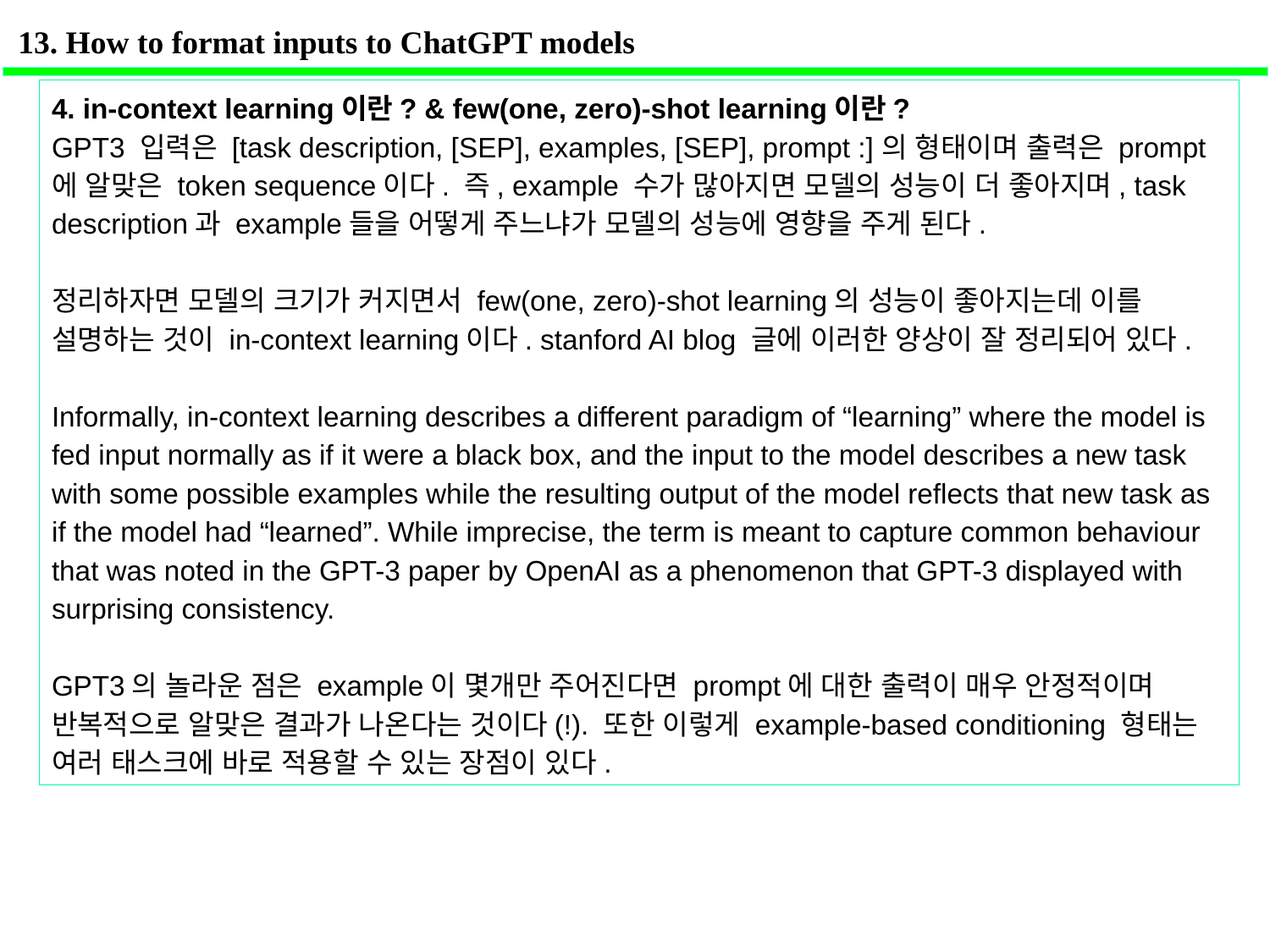

13. How to format inputs to ChatGPT models

4. in-context learning이란? & few(one, zero)-shot learning이란?
GPT3 입력은 [task description, [SEP], examples, [SEP], prompt :]의 형태이며 출력은 prompt에 알맞은 token sequence이다. 즉, example 수가 많아지면 모델의 성능이 더 좋아지며, task description과 example들을 어떻게 주느냐가 모델의 성능에 영향을 주게 된다.

정리하자면 모델의 크기가 커지면서 few(one, zero)-shot learning의 성능이 좋아지는데 이를 설명하는 것이 in-context learning이다. stanford AI blog 글에 이러한 양상이 잘 정리되어 있다.

Informally, in-context learning describes a different paradigm of “learning” where the model is fed input normally as if it were a black box, and the input to the model describes a new task with some possible examples while the resulting output of the model reflects that new task as if the model had “learned”. While imprecise, the term is meant to capture common behaviour that was noted in the GPT-3 paper by OpenAI as a phenomenon that GPT-3 displayed with surprising consistency.

GPT3의 놀라운 점은 example이 몇개만 주어진다면 prompt에 대한 출력이 매우 안정적이며 반복적으로 알맞은 결과가 나온다는 것이다(!). 또한 이렇게 example-based conditioning 형태는 여러 태스크에 바로 적용할 수 있는 장점이 있다.